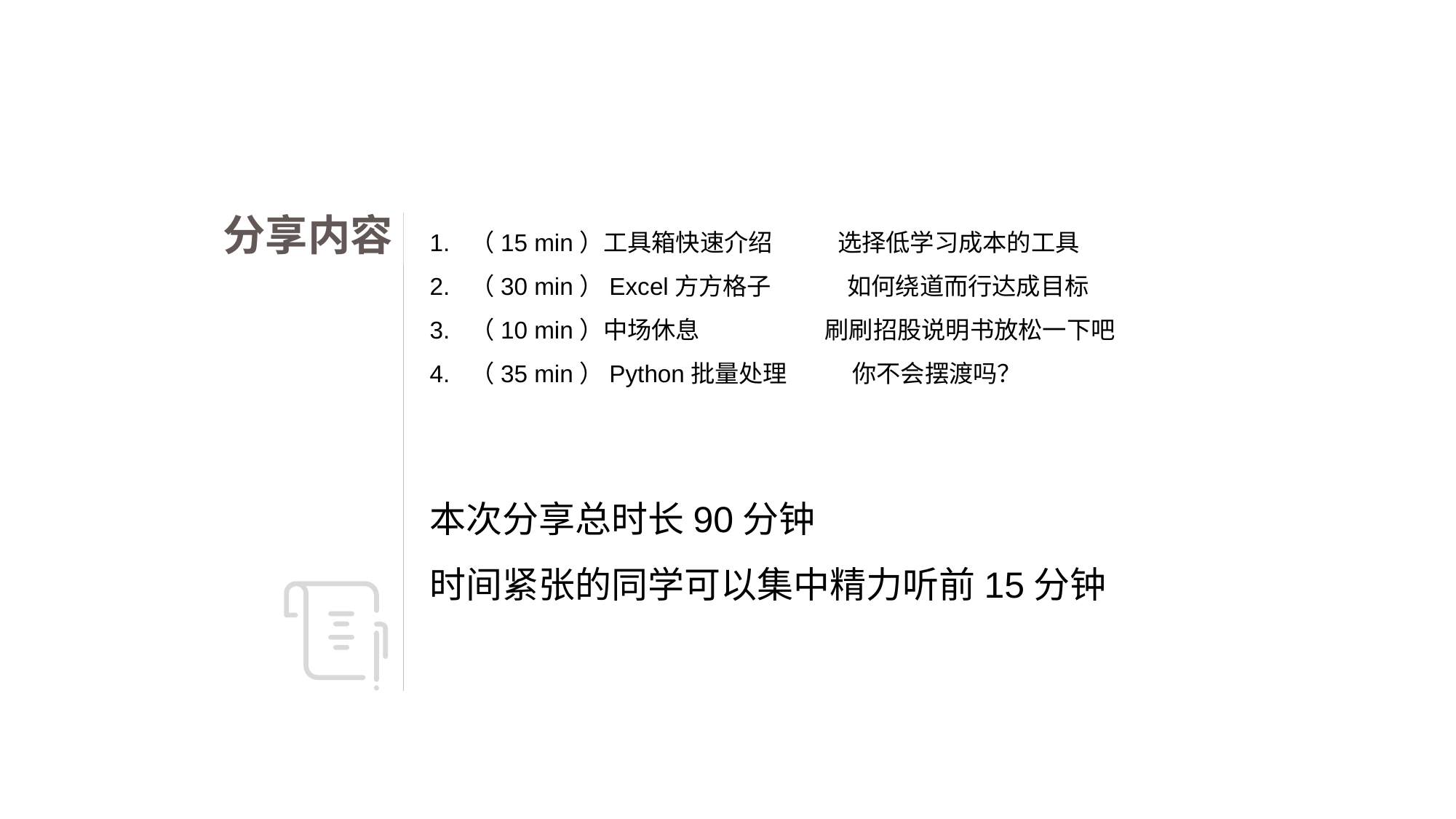

分享内容
（15 min）工具箱快速介绍            选择低学习成本的工具
（30 min）Excel方方格子              如何绕道而行达成目标
（10 min）中场休息                       刷刷招股说明书放松一下吧
（35 min）Python批量处理            你不会摆渡吗？

本次分享总时长90分钟
时间紧张的同学可以集中精力听前15分钟